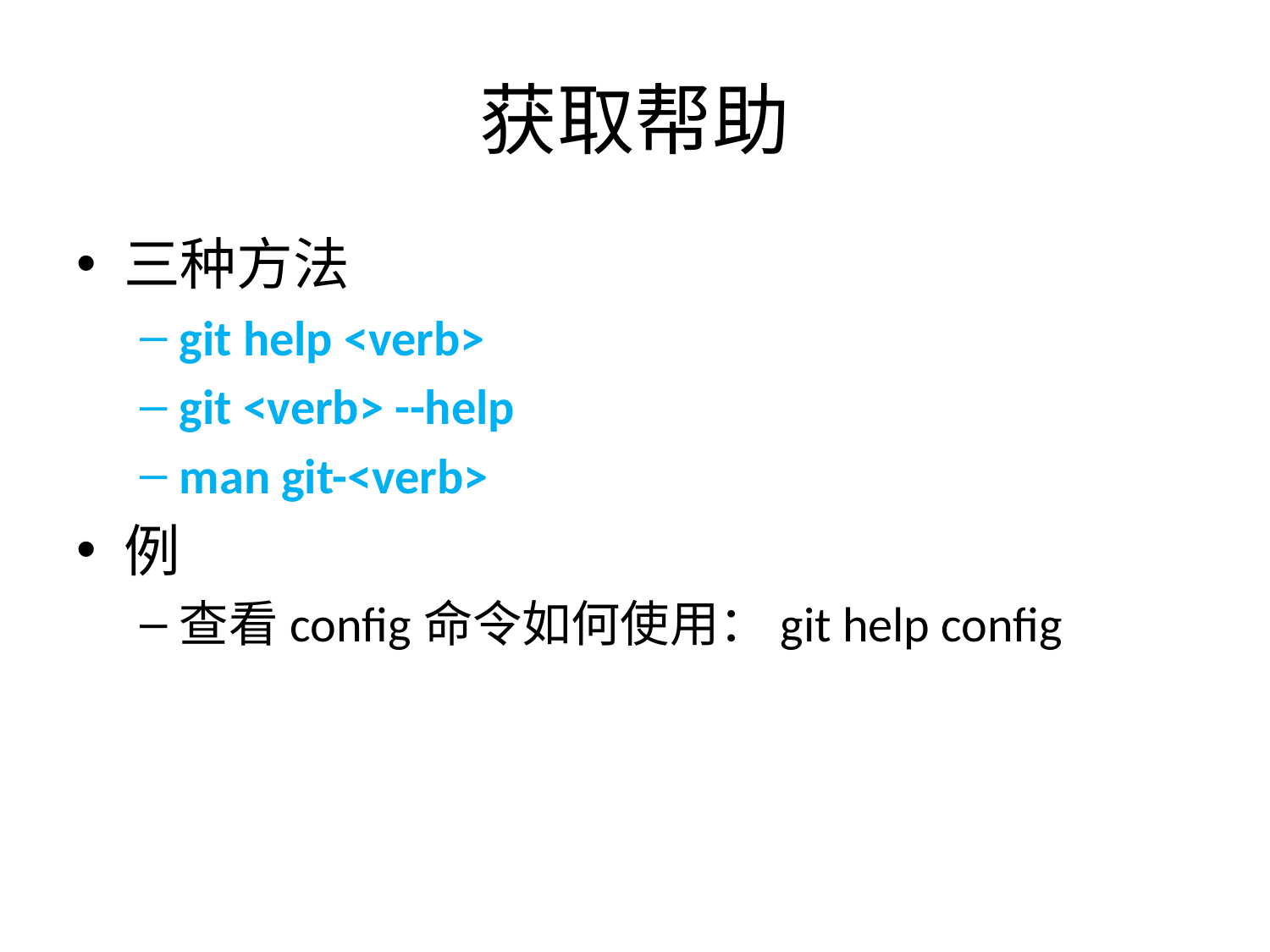

# 获取帮助
三种方法
git help <verb>
git <verb> --help
man git-<verb>
例
查看config命令如何使用：git help config